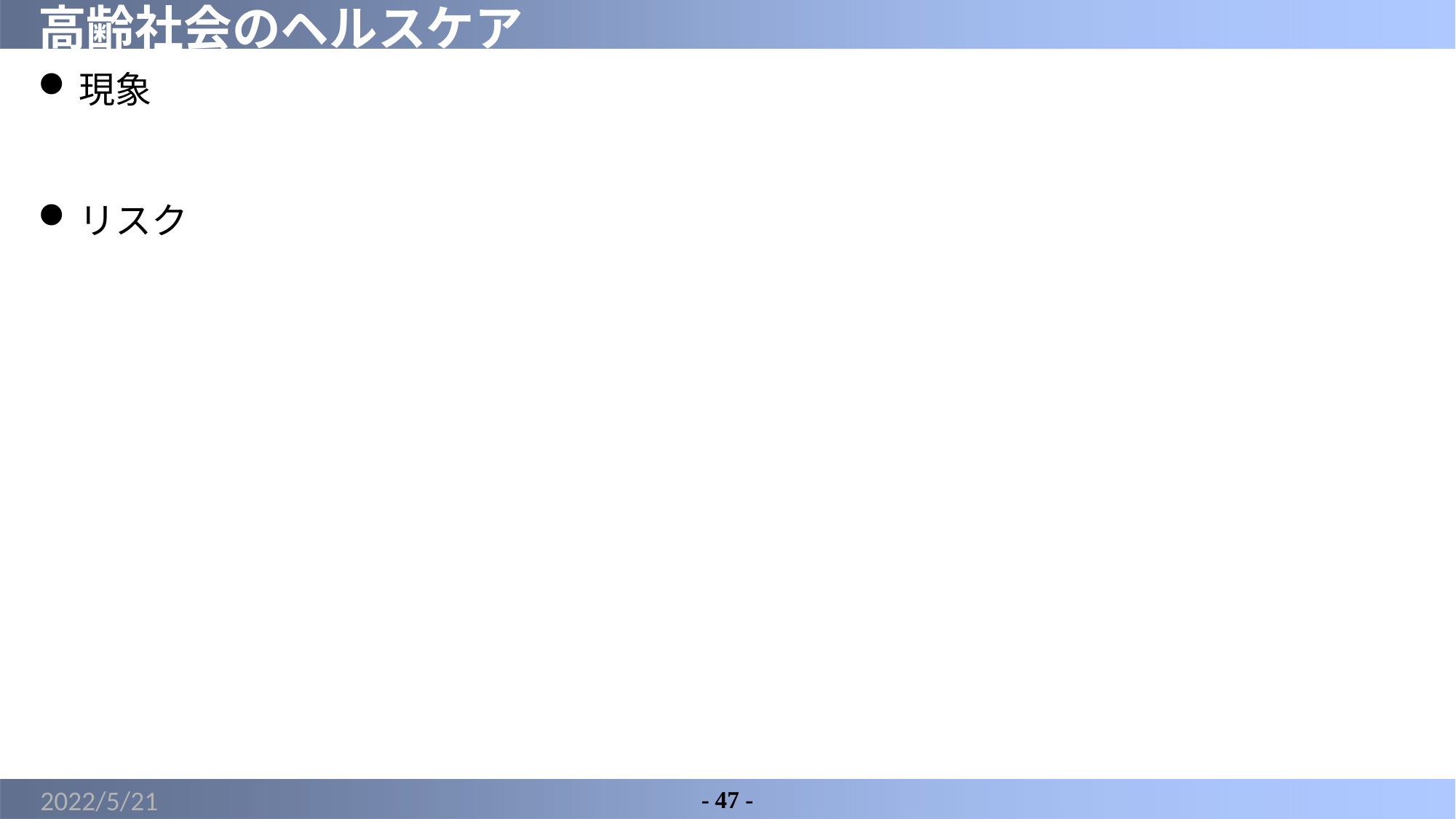

# 高齢社会のヘルスケア
現象

リスク

2022/5/21
- 47 -